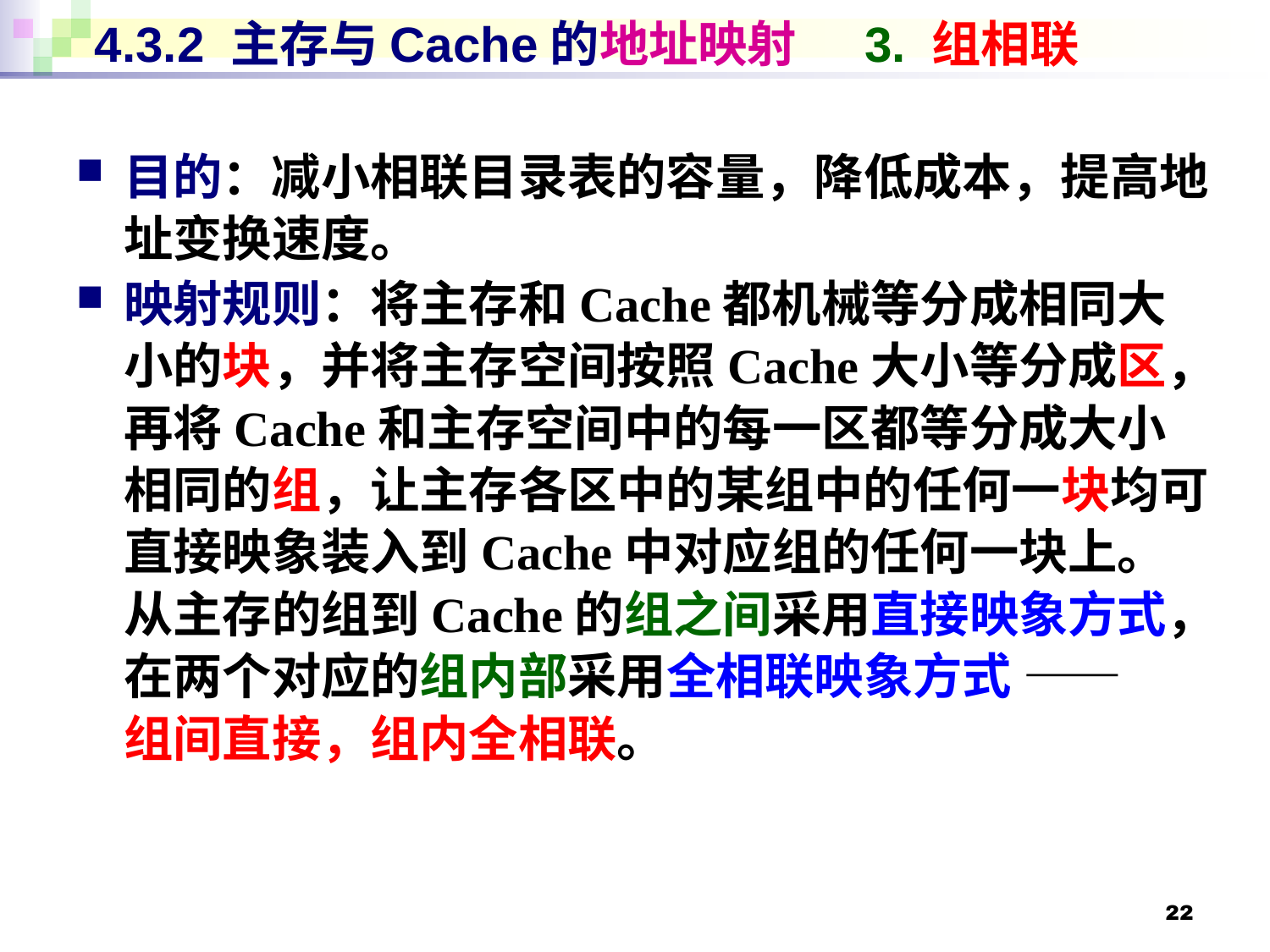

# 4.3.2 主存与Cache的地址映射     3. 组相联
目的：减小相联目录表的容量，降低成本，提高地址变换速度。
映射规则：将主存和Cache都机械等分成相同大小的块，并将主存空间按照Cache大小等分成区，再将Cache和主存空间中的每一区都等分成大小相同的组，让主存各区中的某组中的任何一块均可直接映象装入到Cache中对应组的任何一块上。
从主存的组到Cache的组之间采用直接映象方式，在两个对应的组内部采用全相联映象方式 ——
组间直接，组内全相联。
22